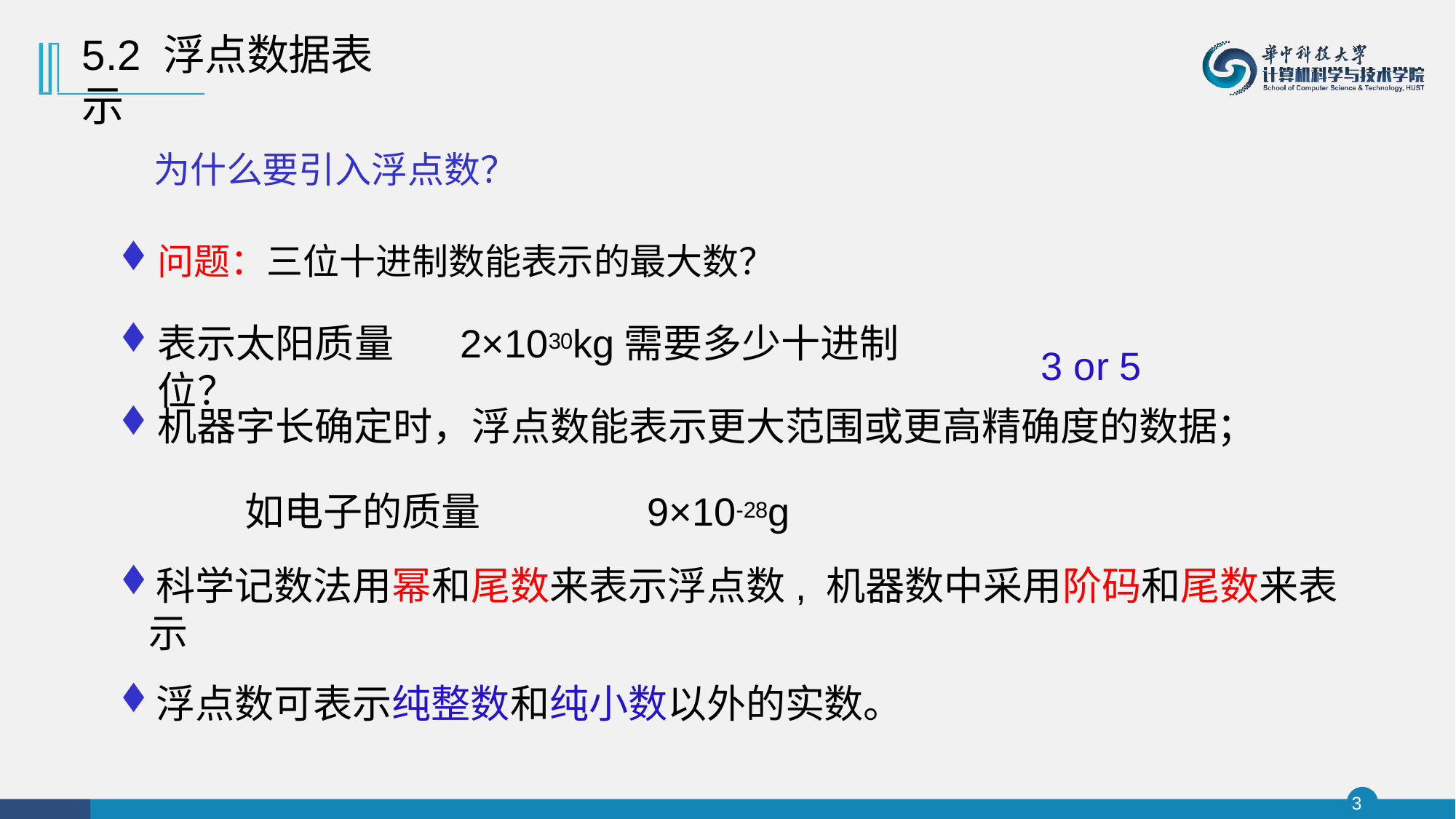

# 5.2 浮点数据表示
为什么要引入浮点数？
问题：三位十进制数能表示的最大数？
表示太阳质量	2×1030kg需要多少十进制位？
3 or 5
机器字长确定时，浮点数能表示更大范围或更高精确度的数据；
如电子的质量	9×10-28g
科学记数法用幂和尾数来表示浮点数, 机器数中采用阶码和尾数来表示
浮点数可表示纯整数和纯小数以外的实数。
3